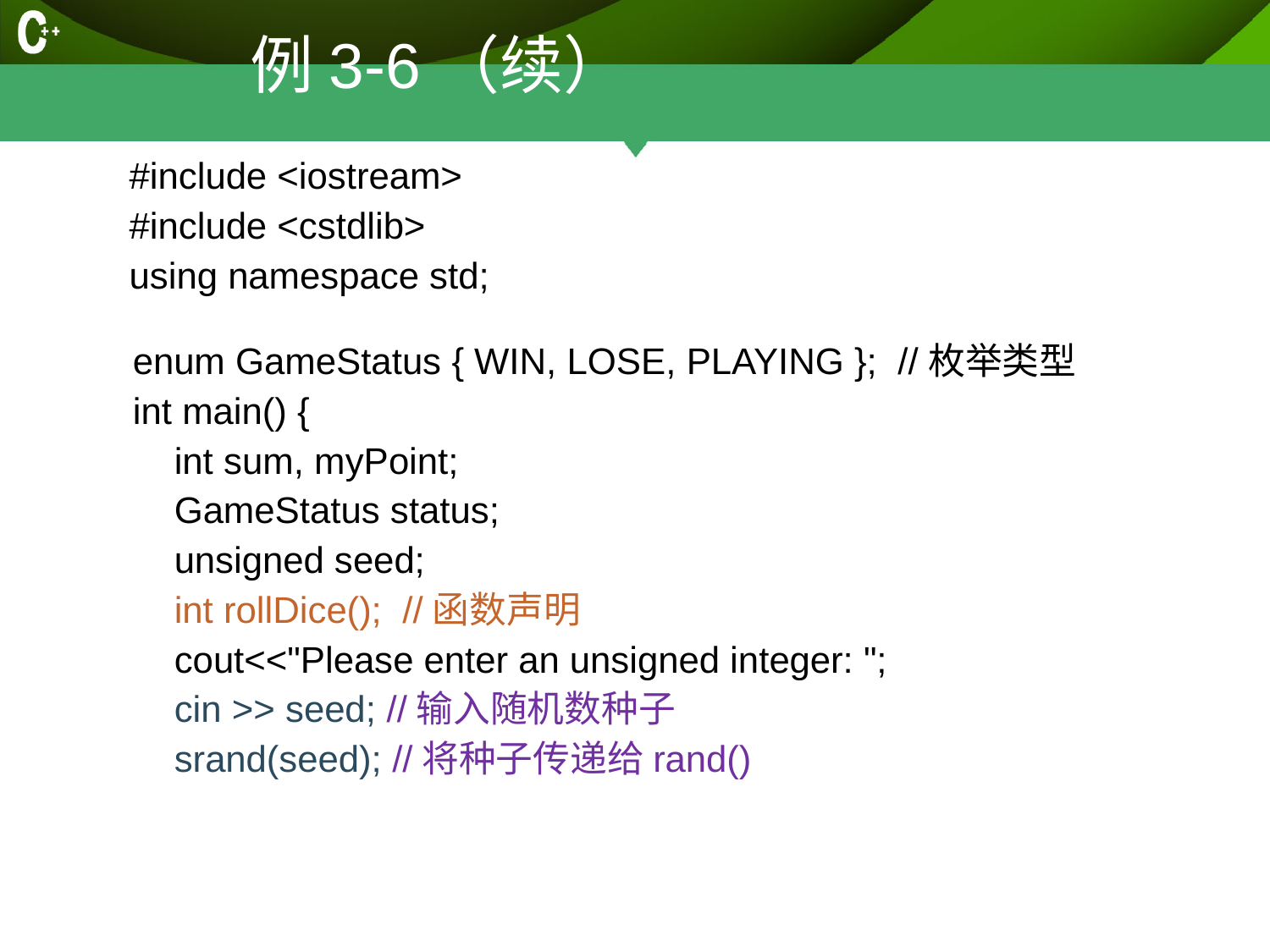

# 例3-6（续）
#include <iostream>
#include <cstdlib>
using namespace std;

enum GameStatus { WIN, LOSE, PLAYING };  //枚举类型
int main() {
    int sum, myPoint;
    GameStatus status;
    unsigned seed;
    int rollDice();  //函数声明
    cout<<"Please enter an unsigned integer: ";
    cin >> seed; //输入随机数种子
    srand(seed); //将种子传递给rand()